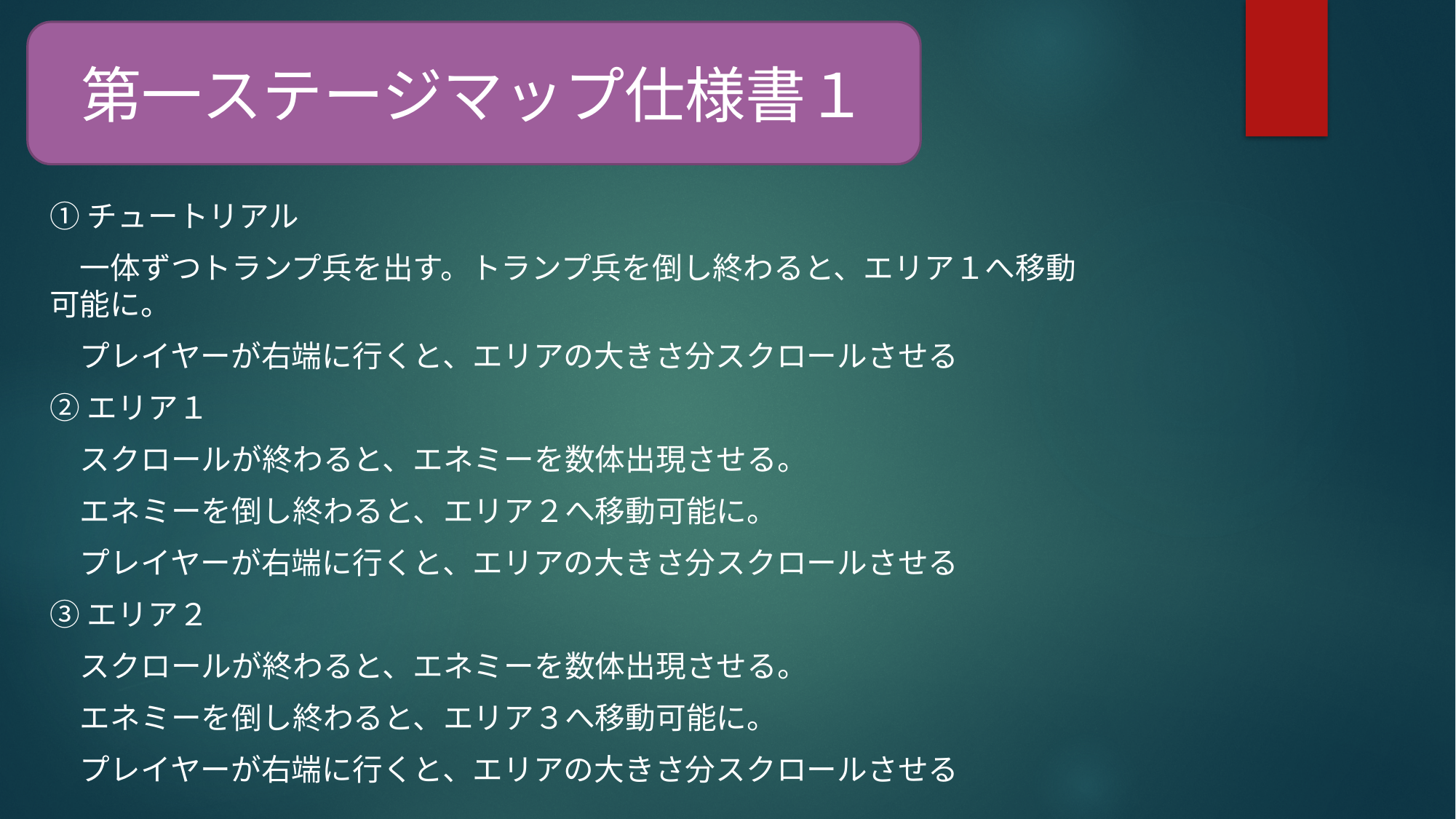

第一ステージマップ仕様書１
①チュートリアル
　一体ずつトランプ兵を出す。トランプ兵を倒し終わると、エリア１へ移動可能に。
　プレイヤーが右端に行くと、エリアの大きさ分スクロールさせる
②エリア１
　スクロールが終わると、エネミーを数体出現させる。
　エネミーを倒し終わると、エリア２へ移動可能に。
　プレイヤーが右端に行くと、エリアの大きさ分スクロールさせる
③エリア２
　スクロールが終わると、エネミーを数体出現させる。
　エネミーを倒し終わると、エリア３へ移動可能に。
　プレイヤーが右端に行くと、エリアの大きさ分スクロールさせる